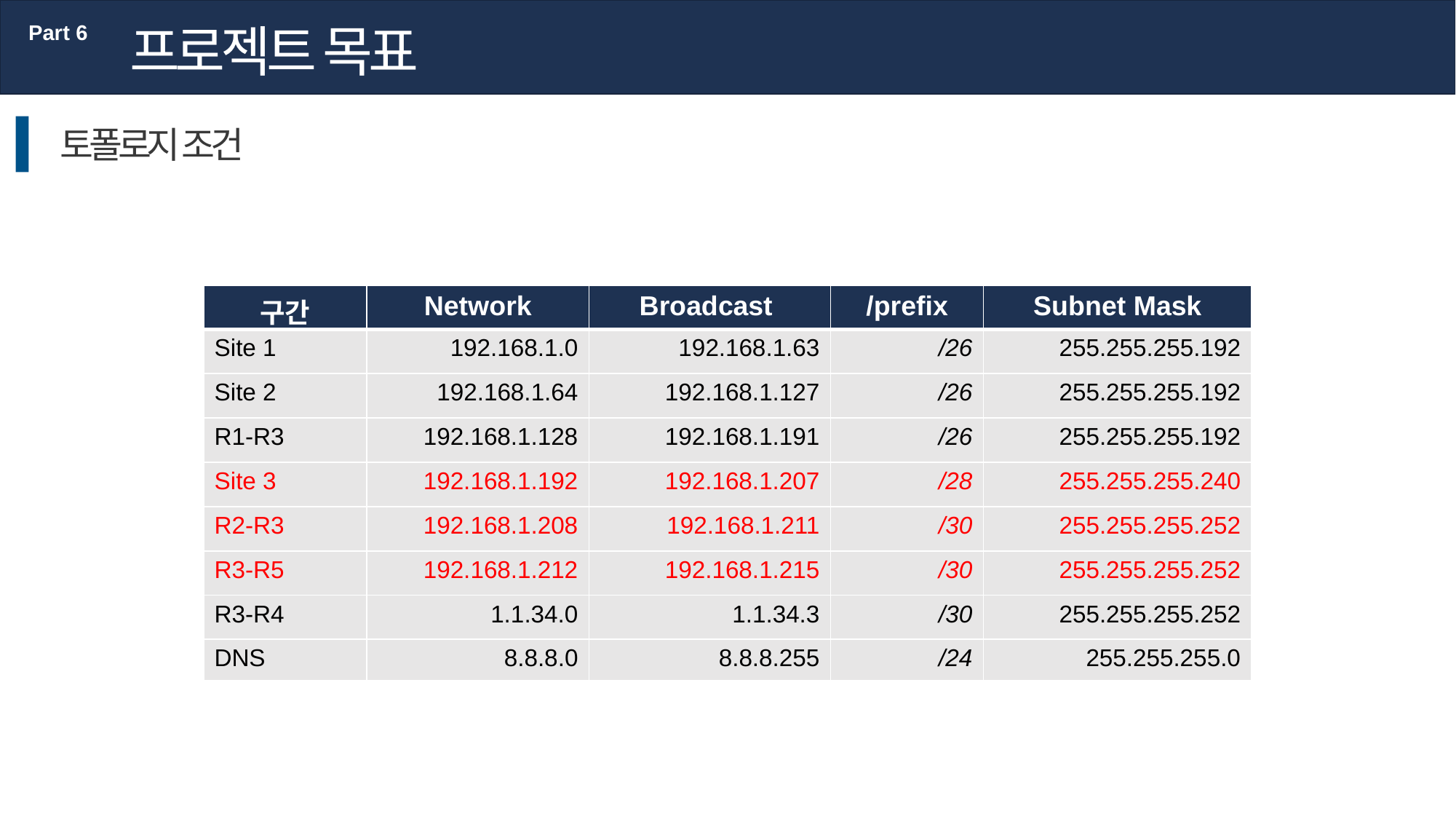

프로젝트 목표
Part 6

토폴로지 조건
| 구간 | Network | Broadcast | /prefix | Subnet Mask |
| --- | --- | --- | --- | --- |
| Site 1 | 192.168.1.0 | 192.168.1.63 | /26 | 255.255.255.192 |
| Site 2 | 192.168.1.64 | 192.168.1.127 | /26 | 255.255.255.192 |
| R1-R3 | 192.168.1.128 | 192.168.1.191 | /26 | 255.255.255.192 |
| Site 3 | 192.168.1.192 | 192.168.1.207 | /28 | 255.255.255.240 |
| R2-R3 | 192.168.1.208 | 192.168.1.211 | /30 | 255.255.255.252 |
| R3-R5 | 192.168.1.212 | 192.168.1.215 | /30 | 255.255.255.252 |
| R3-R4 | 1.1.34.0 | 1.1.34.3 | /30 | 255.255.255.252 |
| DNS | 8.8.8.0 | 8.8.8.255 | /24 | 255.255.255.0 |